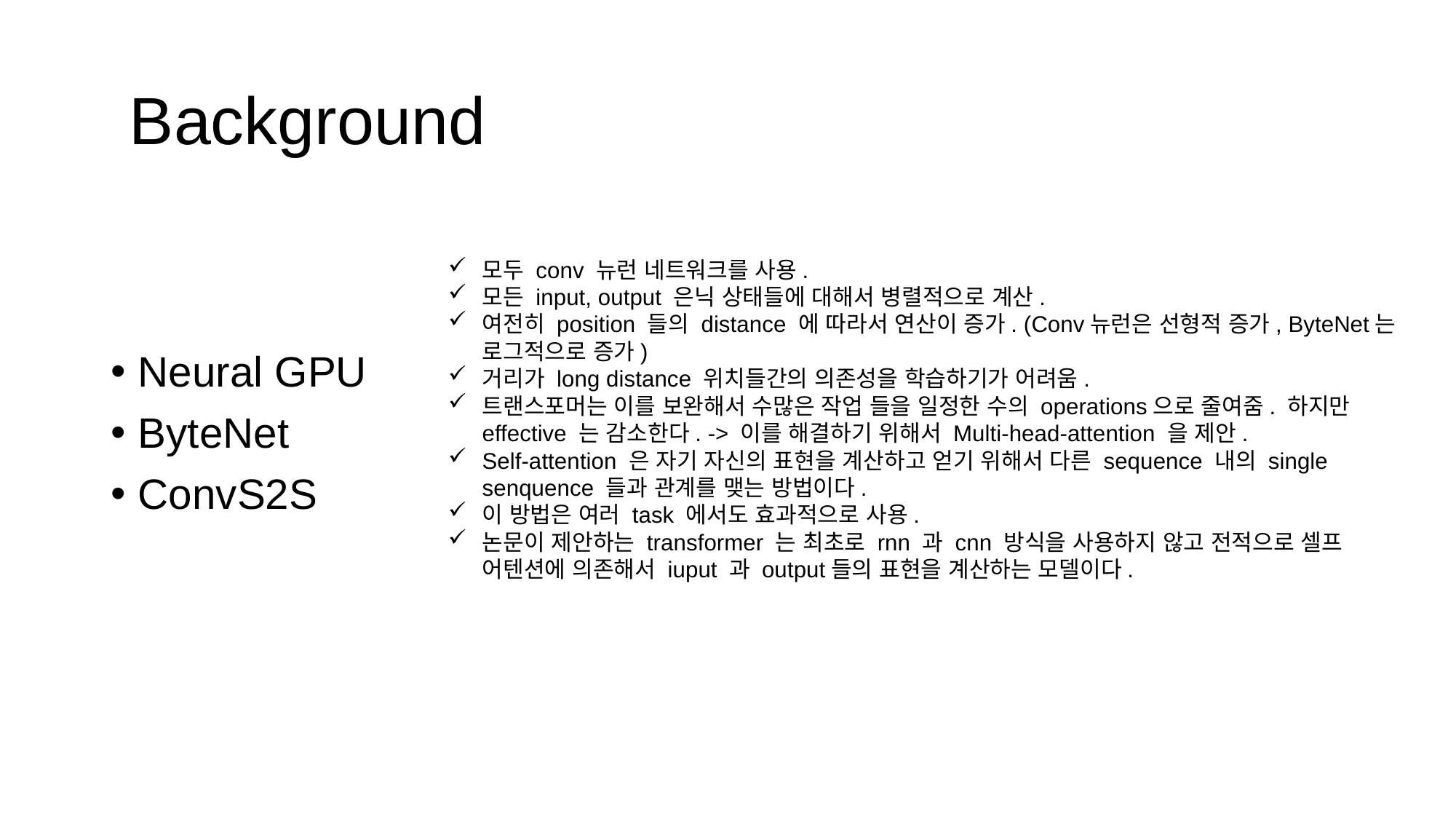

# Background

Neural GPU
ByteNet
ConvS2S
모두 conv 뉴런 네트워크를 사용.
모든 input, output 은닉 상태들에 대해서 병렬적으로 계산.
여전히 position 들의 distance 에 따라서 연산이 증가. (Conv뉴런은 선형적 증가, ByteNet는 로그적으로 증가)
거리가 long distance 위치들간의 의존성을 학습하기가 어려움.
트랜스포머는 이를 보완해서 수많은 작업 들을 일정한 수의 operations으로 줄여줌. 하지만 effective 는 감소한다. -> 이를 해결하기 위해서 Multi-head-attention 을 제안.
Self-attention 은 자기 자신의 표현을 계산하고 얻기 위해서 다른 sequence 내의 single senquence 들과 관계를 맺는 방법이다.
이 방법은 여러 task 에서도 효과적으로 사용.
논문이 제안하는 transformer 는 최초로 rnn 과 cnn 방식을 사용하지 않고 전적으로 셀프 어텐션에 의존해서 iuput 과 output들의 표현을 계산하는 모델이다.